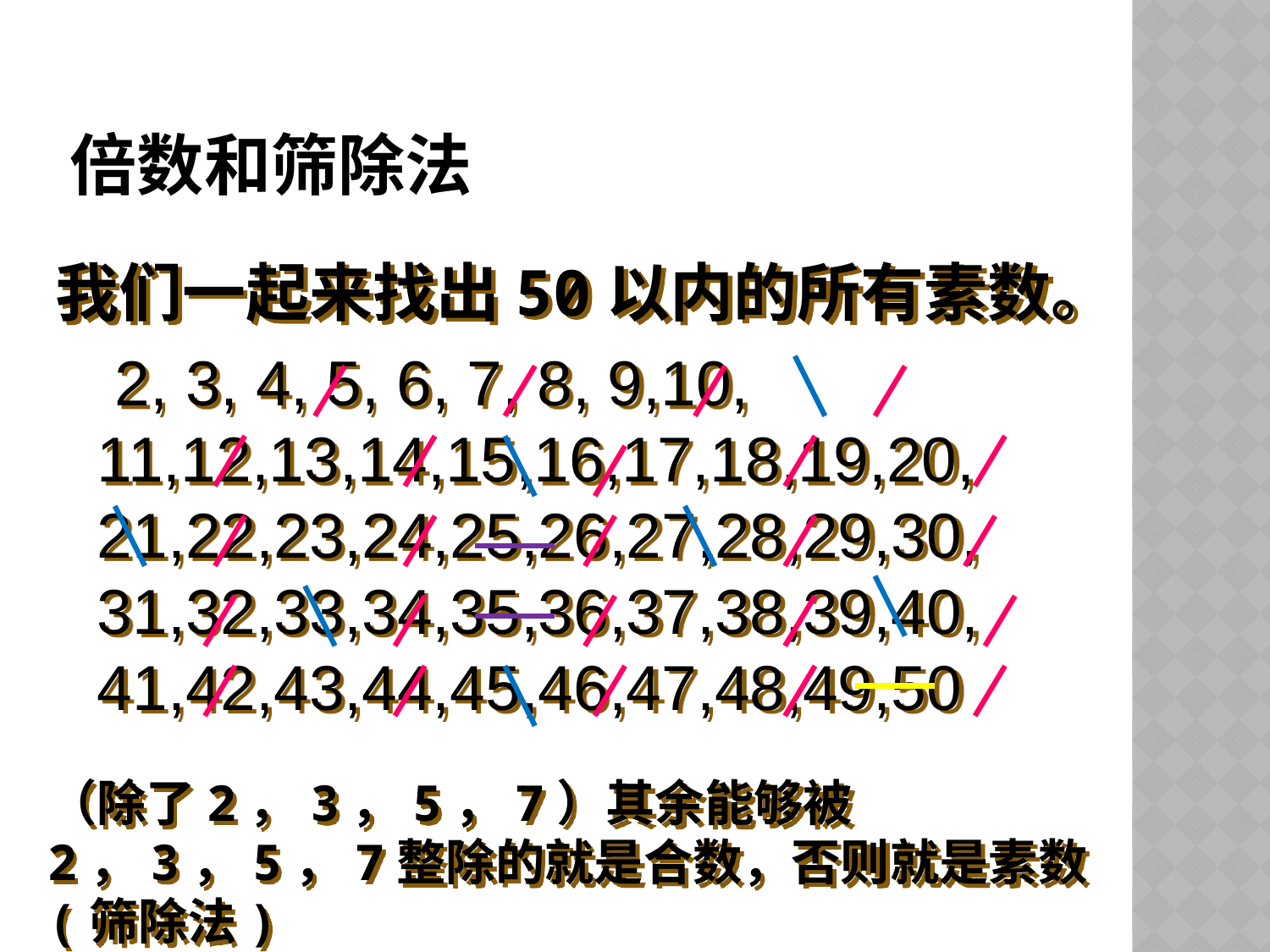

# 倍数和筛除法
我们一起来找出50以内的所有素数。
 2, 3, 4, 5, 6, 7, 8, 9,10,
11,12,13,14,15,16,17,18,19,20,
21,22,23,24,25,26,27,28,29,30,
31,32,33,34,35,36,37,38,39,40,
41,42,43,44,45,46,47,48,49,50
（除了2，3，5，7）其余能够被2，3，5，7整除的就是合数，否则就是素数(筛除法)